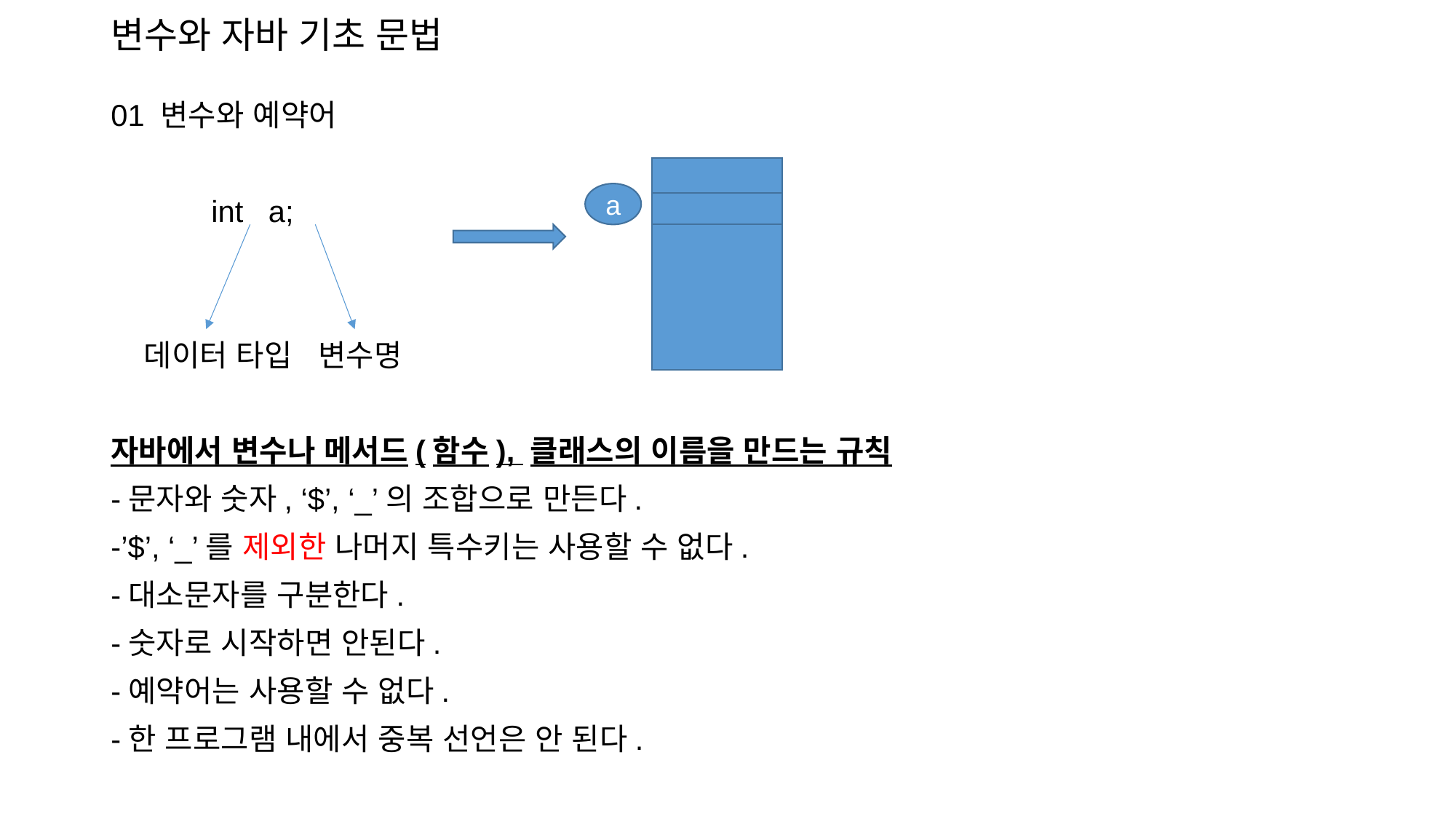

# 변수와 자바 기초 문법
01 변수와 예약어

            int   a;

   데이터 타입   변수명

자바에서 변수나 메서드(함수), 클래스의 이름을 만드는 규칙
-문자와 숫자, ‘$’, ‘_’의 조합으로 만든다.
-’$’, ‘_’를 제외한 나머지 특수키는 사용할 수 없다.
-대소문자를 구분한다.
-숫자로 시작하면 안된다.
-예약어는 사용할 수 없다.
-한 프로그램 내에서 중복 선언은 안 된다.

a